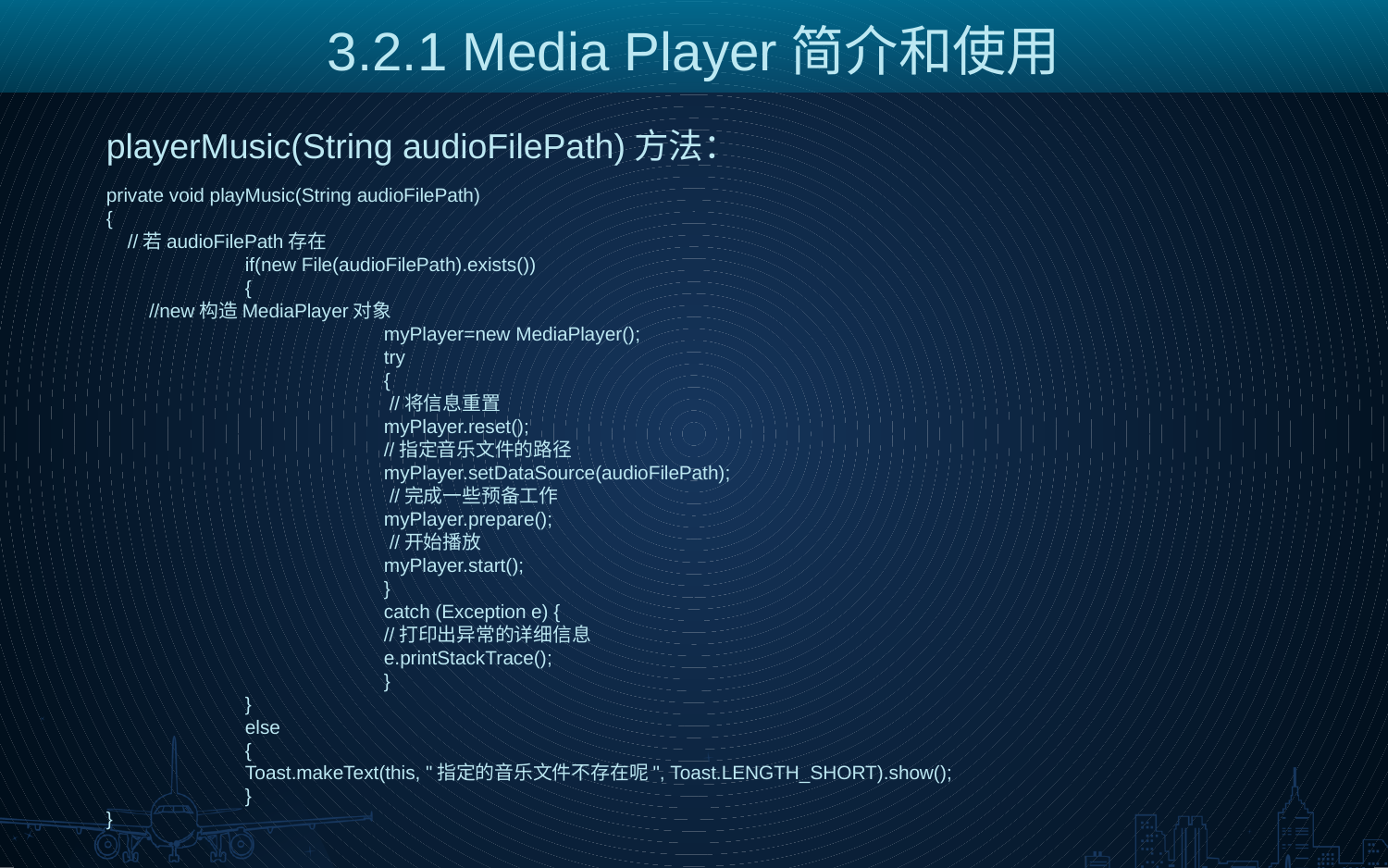

3.2.1 Media Player简介和使用
playerMusic(String audioFilePath)方法：
private void playMusic(String audioFilePath)
{
    //若audioFilePath存在
	if(new File(audioFilePath).exists())
	{
        //new构造MediaPlayer对象
		myPlayer=new MediaPlayer();
		try
		{
           		 //将信息重置
		myPlayer.reset();
		//指定音乐文件的路径
		myPlayer.setDataSource(audioFilePath);
           		 //完成一些预备工作
		myPlayer.prepare();
           		 //开始播放
		myPlayer.start();
		}
		catch (Exception e) {
		//打印出异常的详细信息
		e.printStackTrace();
		}
	}
	else
	{
	Toast.makeText(this, "指定的音乐文件不存在呢", Toast.LENGTH_SHORT).show();
	}
}